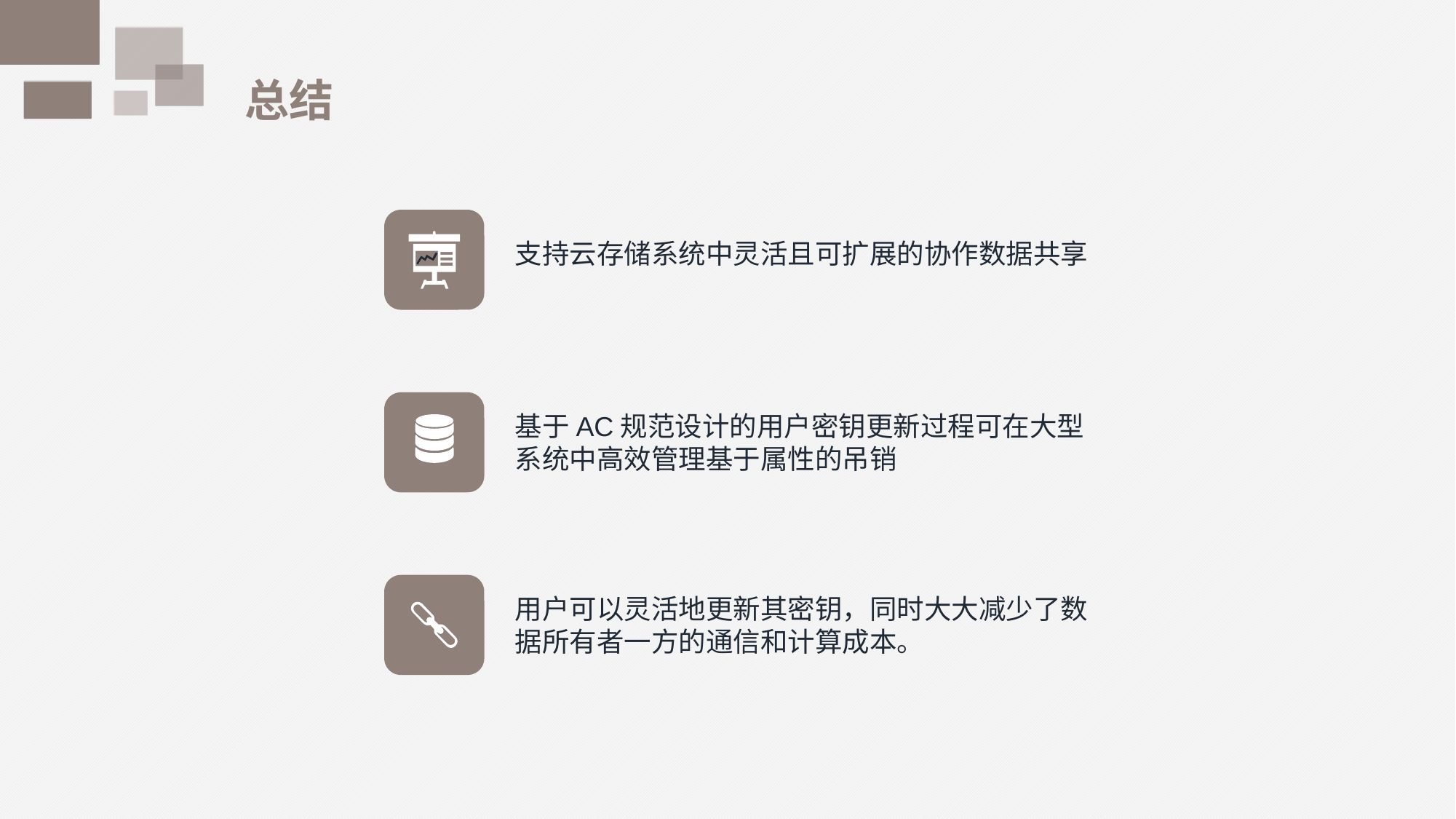

总结

支持云存储系统中灵活且可扩展的协作数据共享

基于AC规范设计的用户密钥更新过程可在大型系统中高效管理基于属性的吊销

用户可以灵活地更新其密钥，同时大大减少了数据所有者一方的通信和计算成本。